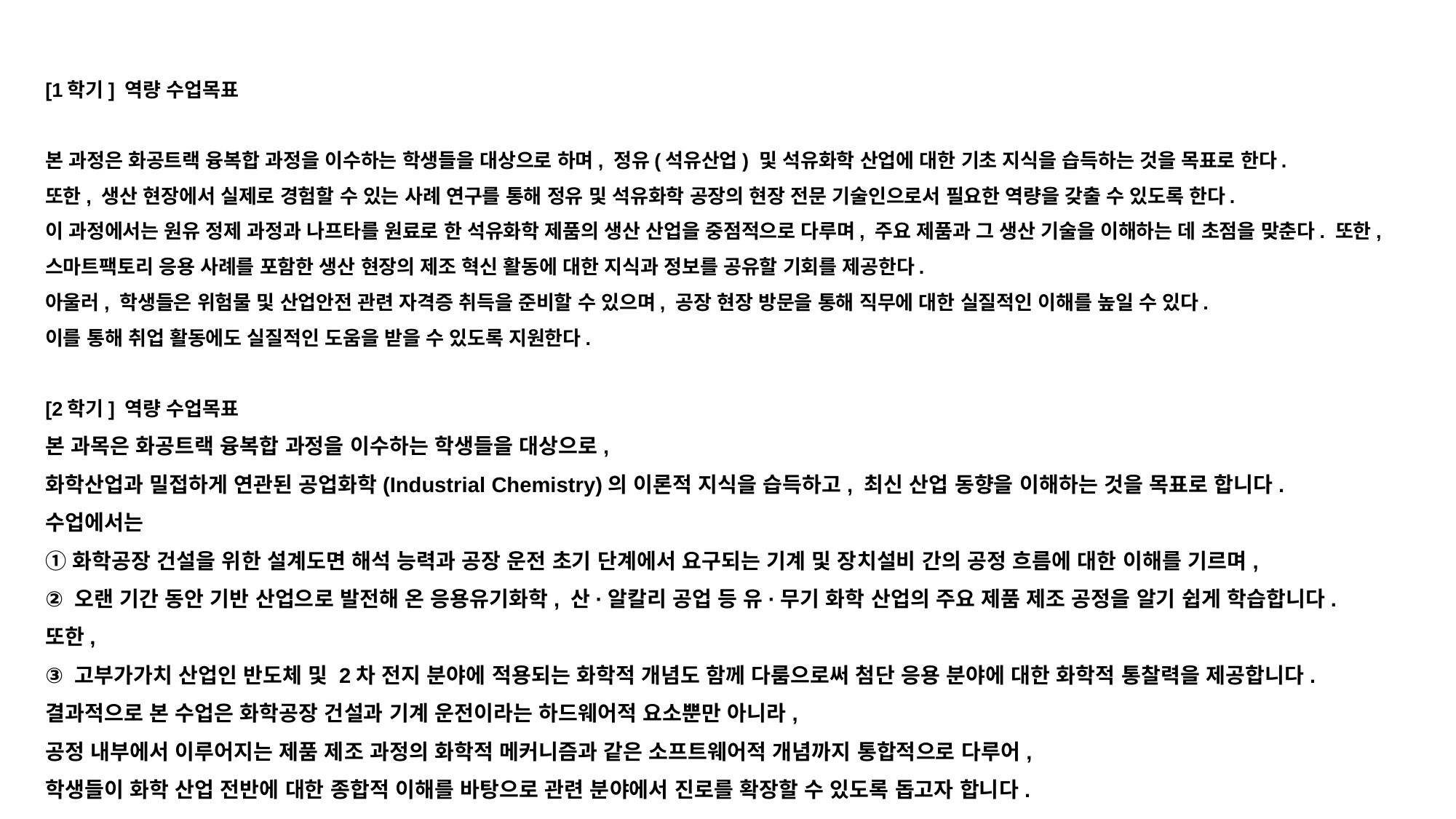

[1학기] 역량 수업목표

본 과정은 화공트랙 융복합 과정을 이수하는 학생들을 대상으로 하며, 정유(석유산업) 및 석유화학 산업에 대한 기초 지식을 습득하는 것을 목표로 한다.
또한, 생산 현장에서 실제로 경험할 수 있는 사례 연구를 통해 정유 및 석유화학 공장의 현장 전문 기술인으로서 필요한 역량을 갖출 수 있도록 한다.
이 과정에서는 원유 정제 과정과 나프타를 원료로 한 석유화학 제품의 생산 산업을 중점적으로 다루며, 주요 제품과 그 생산 기술을 이해하는 데 초점을 맞춘다. 또한, 스마트팩토리 응용 사례를 포함한 생산 현장의 제조 혁신 활동에 대한 지식과 정보를 공유할 기회를 제공한다.
아울러, 학생들은 위험물 및 산업안전 관련 자격증 취득을 준비할 수 있으며, 공장 현장 방문을 통해 직무에 대한 실질적인 이해를 높일 수 있다.
이를 통해 취업 활동에도 실질적인 도움을 받을 수 있도록 지원한다.

[2학기] 역량 수업목표
본 과목은 화공트랙 융복합 과정을 이수하는 학생들을 대상으로,
화학산업과 밀접하게 연관된 공업화학(Industrial Chemistry)의 이론적 지식을 습득하고, 최신 산업 동향을 이해하는 것을 목표로 합니다.
수업에서는
① 화학공장 건설을 위한 설계도면 해석 능력과 공장 운전 초기 단계에서 요구되는 기계 및 장치설비 간의 공정 흐름에 대한 이해를 기르며,
② 오랜 기간 동안 기반 산업으로 발전해 온 응용유기화학, 산·알칼리 공업 등 유·무기 화학 산업의 주요 제품 제조 공정을 알기 쉽게 학습합니다.
또한,
③ 고부가가치 산업인 반도체 및 2차 전지 분야에 적용되는 화학적 개념도 함께 다룸으로써 첨단 응용 분야에 대한 화학적 통찰력을 제공합니다.
결과적으로 본 수업은 화학공장 건설과 기계 운전이라는 하드웨어적 요소뿐만 아니라,
공정 내부에서 이루어지는 제품 제조 과정의 화학적 메커니즘과 같은 소프트웨어적 개념까지 통합적으로 다루어,
학생들이 화학 산업 전반에 대한 종합적 이해를 바탕으로 관련 분야에서 진로를 확장할 수 있도록 돕고자 합니다.